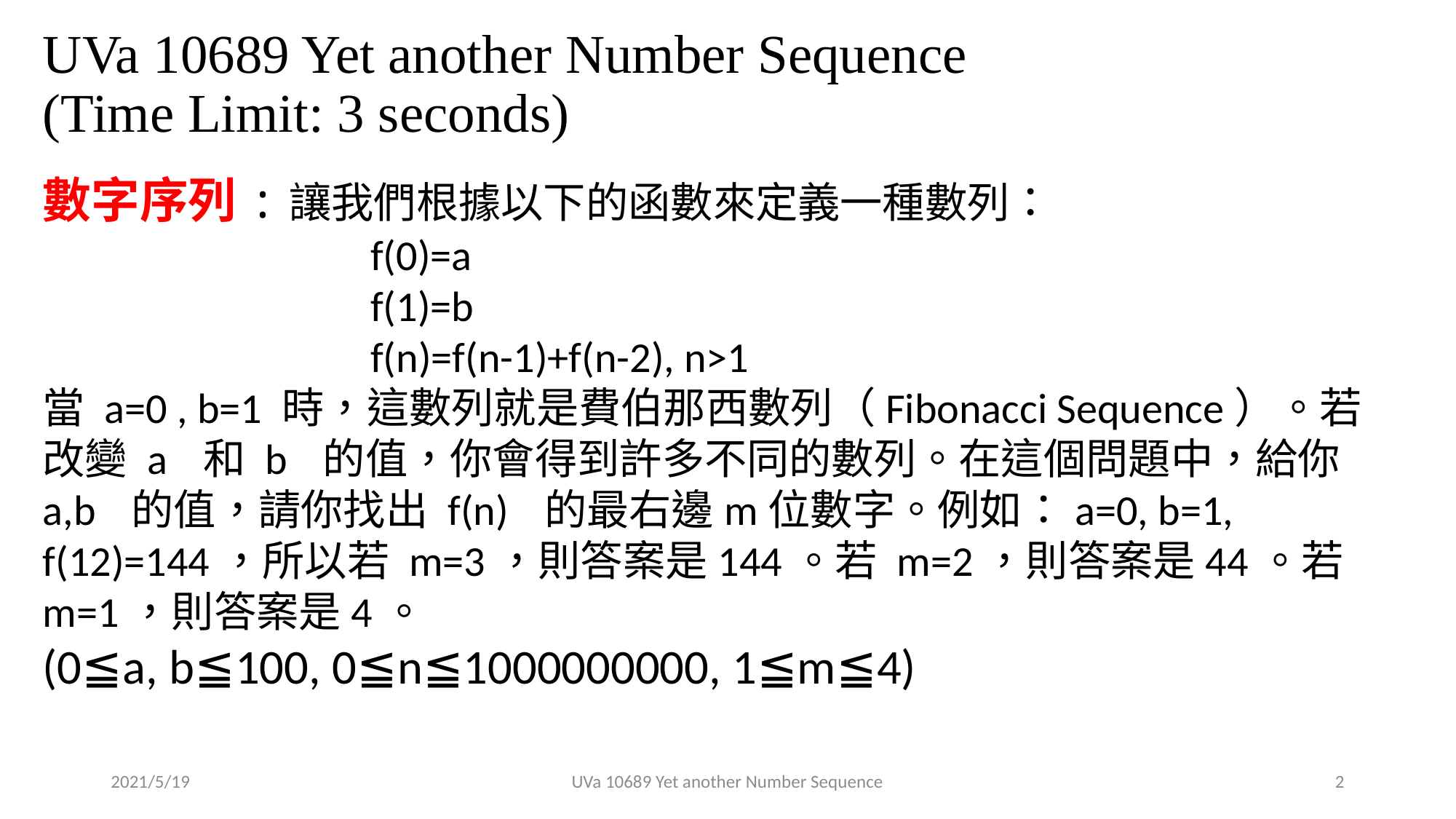

# UVa 10689 Yet another Number Sequence (Time Limit: 3 seconds)
數字序列:讓我們根據以下的函數來定義一種數列：
                                  f(0)=a
                                  f(1)=b
                                  f(n)=f(n-1)+f(n-2), n>1
當 a=0 , b=1 時，這數列就是費伯那西數列（Fibonacci Sequence）。若改變 a 和 b 的值，你會得到許多不同的數列。在這個問題中，給你 a,b 的值，請你找出 f(n) 的最右邊m位數字。例如：a=0, b=1, f(12)=144，所以若 m=3，則答案是144。若 m=2，則答案是44。若 m=1，則答案是4。
(0≦a, b≦100, 0≦n≦1000000000, 1≦m≦4)

2021/5/19
UVa 10689 Yet another Number Sequence
2